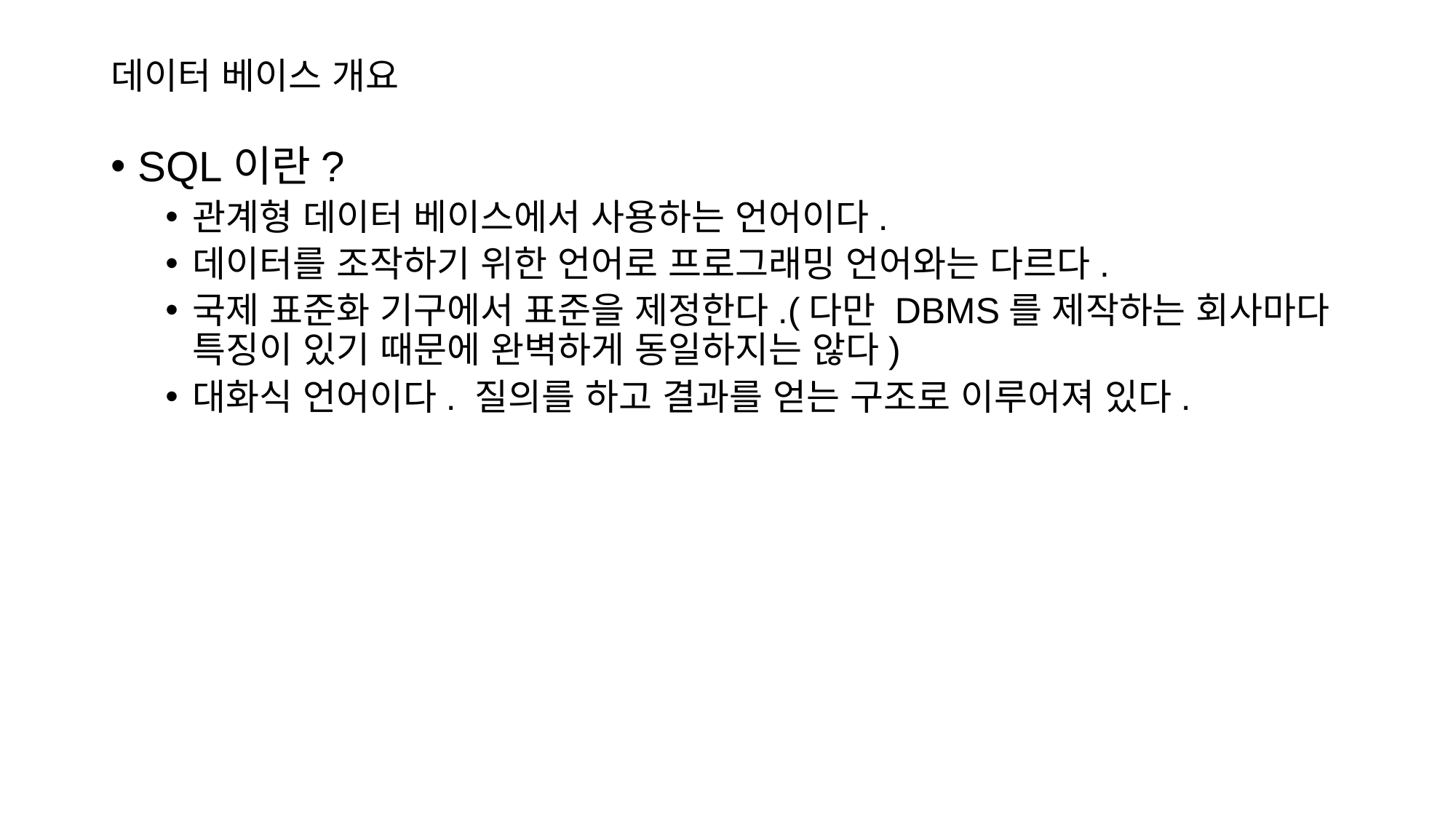

# 데이터 베이스 개요
SQL이란?
관계형 데이터 베이스에서 사용하는 언어이다.
데이터를 조작하기 위한 언어로 프로그래밍 언어와는 다르다.
국제 표준화 기구에서 표준을 제정한다.(다만 DBMS를 제작하는 회사마다 특징이 있기 때문에 완벽하게 동일하지는 않다)
대화식 언어이다. 질의를 하고 결과를 얻는 구조로 이루어져 있다.